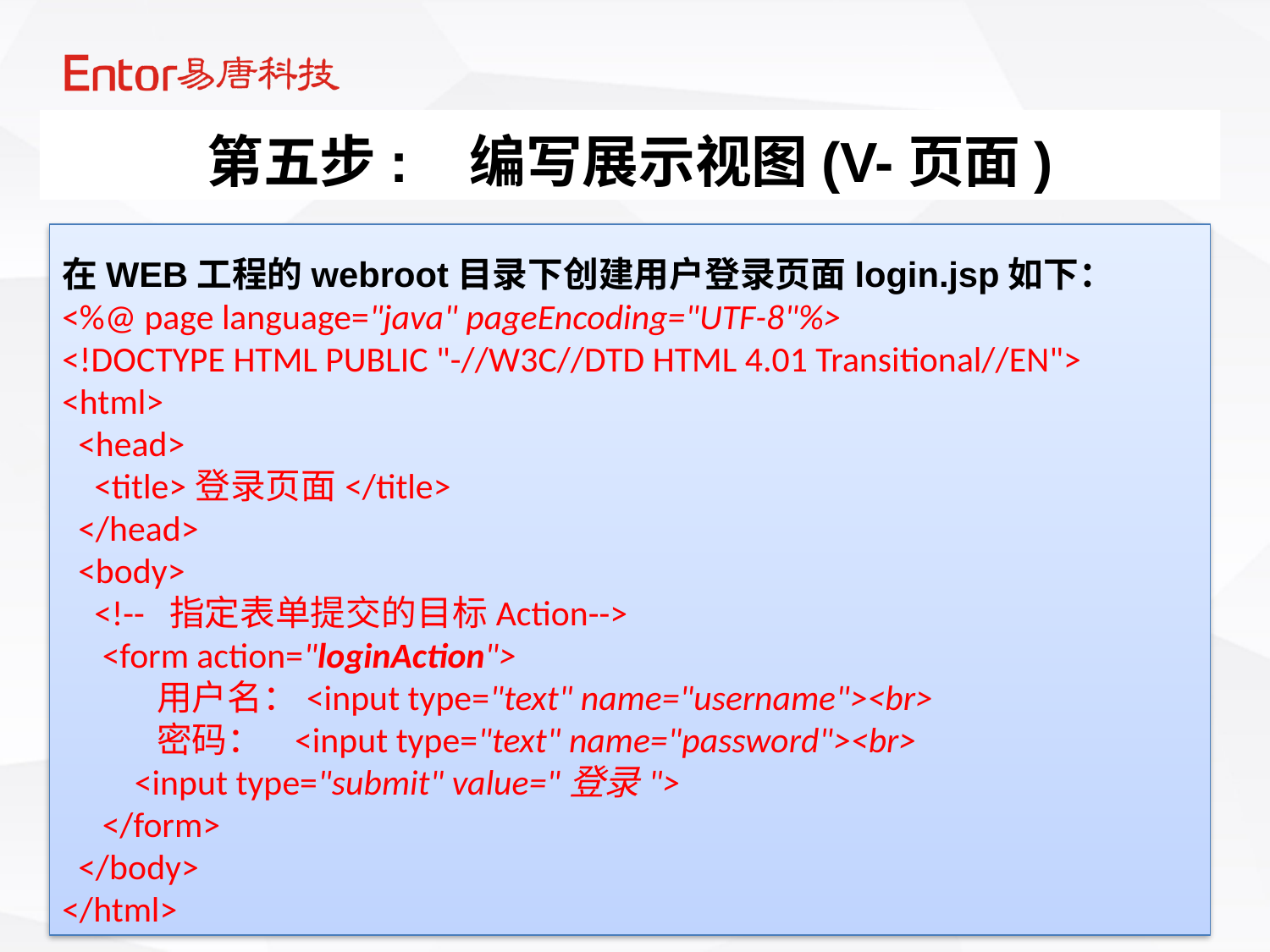

第五步:   编写展示视图(V-页面)
在WEB工程的webroot目录下创建用户登录页面login.jsp如下：
<%@ page language="java" pageEncoding="UTF-8"%>
<!DOCTYPE HTML PUBLIC "-//W3C//DTD HTML 4.01 Transitional//EN">
<html>
  <head>
    <title>登录页面</title>
  </head>
  <body>
    <!--  指定表单提交的目标Action-->
     <form action="loginAction">
           用户名：<input type="text" name="username"><br>
           密码：   <input type="text" name="password"><br>
         <input type="submit" value="登录">
     </form>
  </body>
</html>